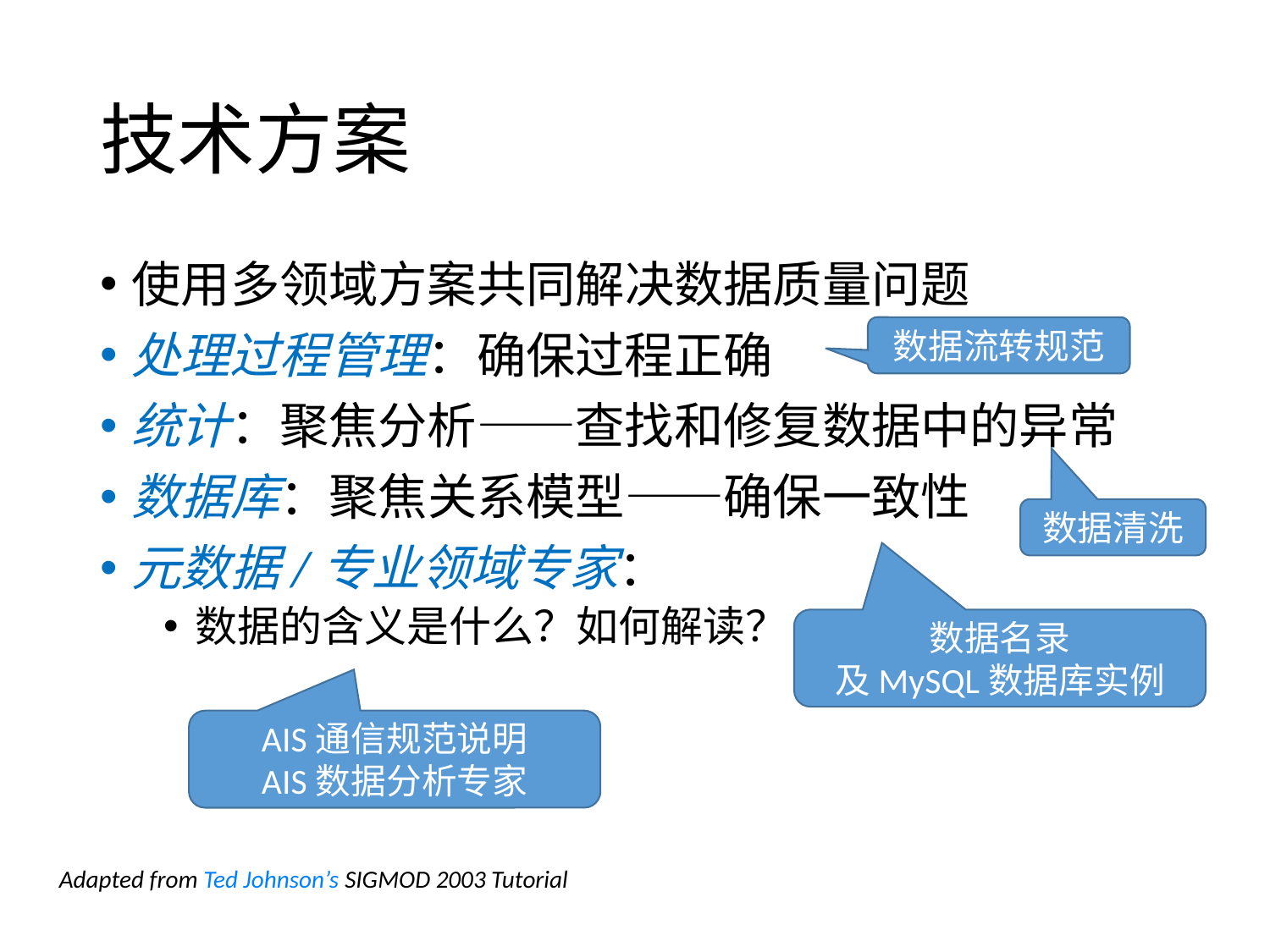

# 技术方案
使用多领域方案共同解决数据质量问题
处理过程管理：确保过程正确
统计：聚焦分析——查找和修复数据中的异常
数据库：聚焦关系模型——确保一致性
元数据/专业领域专家：
数据的含义是什么？如何解读？
数据流转规范
数据清洗
数据名录
及MySQL数据库实例
AIS通信规范说明
AIS数据分析专家
Adapted from Ted Johnson’s SIGMOD 2003 Tutorial